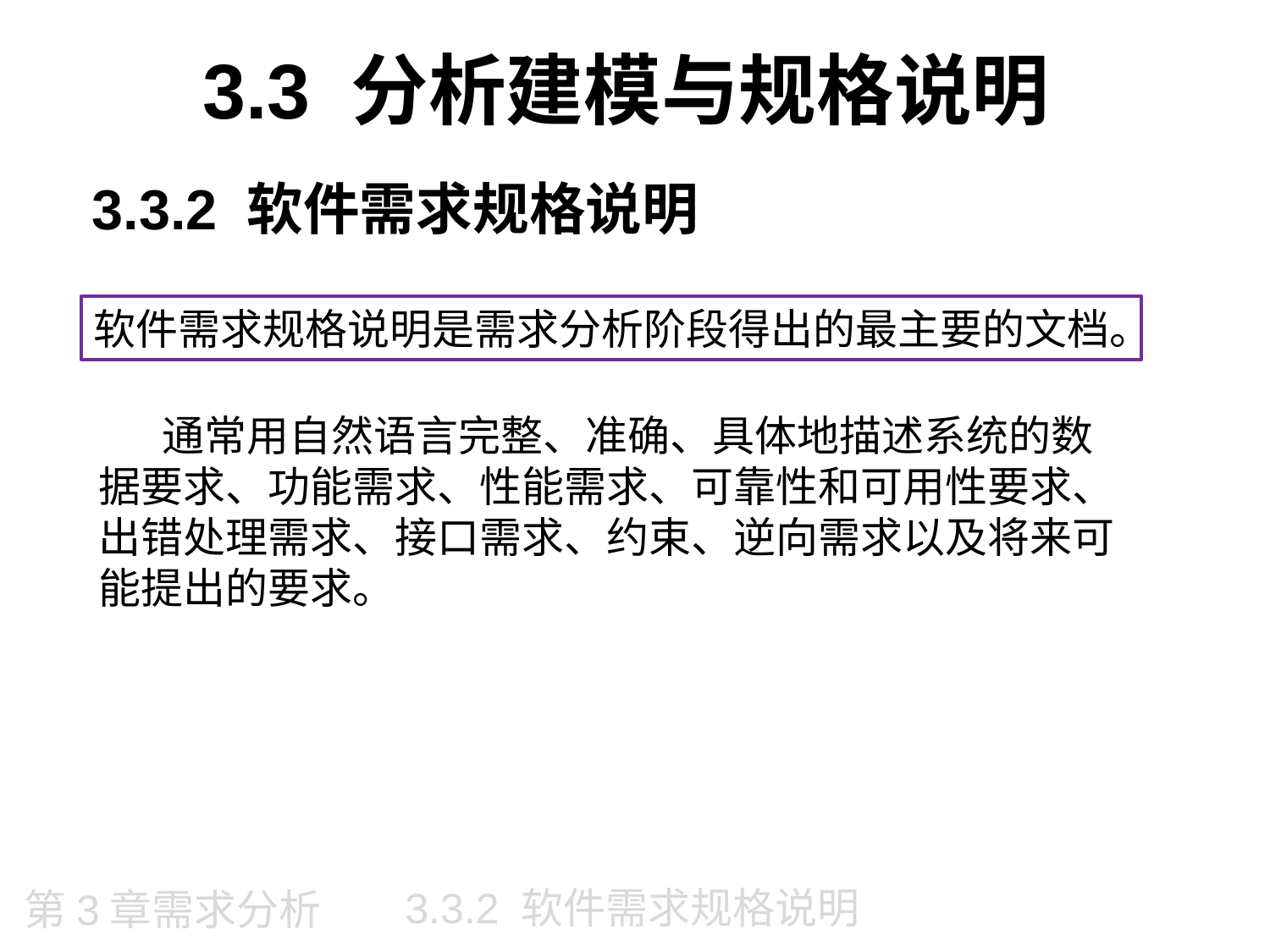

# 3.3 分析建模与规格说明
3.3.2 软件需求规格说明
软件需求规格说明是需求分析阶段得出的最主要的文档。
通常用自然语言完整、准确、具体地描述系统的数据要求、功能需求、性能需求、可靠性和可用性要求、出错处理需求、接口需求、约束、逆向需求以及将来可能提出的要求。
3.3.2 软件需求规格说明
第3章需求分析